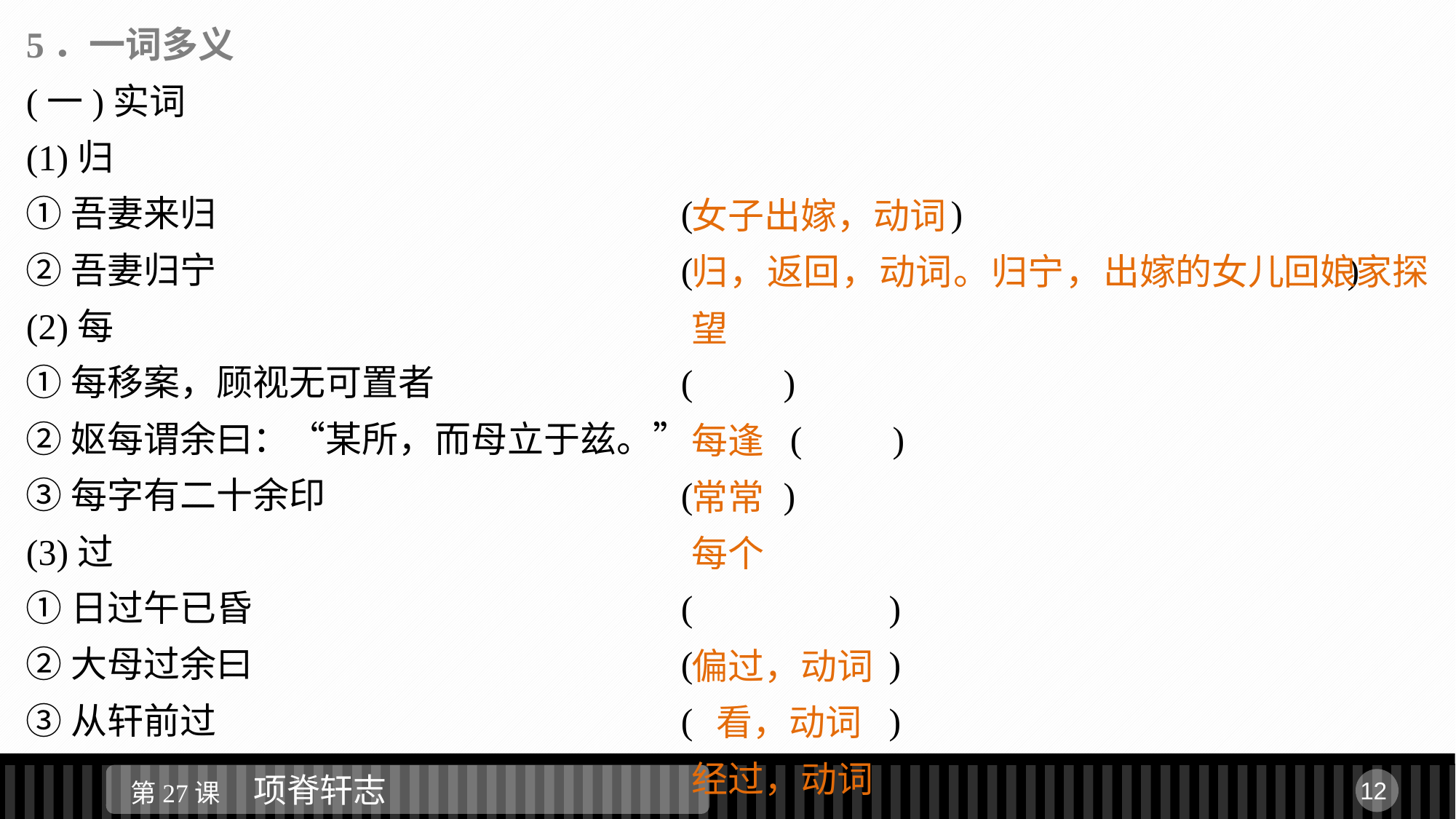

5．一词多义
(一)实词
(1)归
①吾妻来归					(　                　　)
②吾妻归宁					(　　　　                                                            )
(2)每
①每移案，顾视无可置者			(　　)
②妪每谓余曰：“某所，而母立于兹。”	(　　)
③每字有二十余印                      		(　　)
(3)过
①日过午已昏					(　　    　　)
②大母过余曰					(　　　　    )
③从轩前过					(　　　    　)
女子出嫁，动词
归，返回，动词。归宁，出嫁的女儿回娘家探望

每逢
常常
每个

偏过，动词
  看，动词
经过，动词